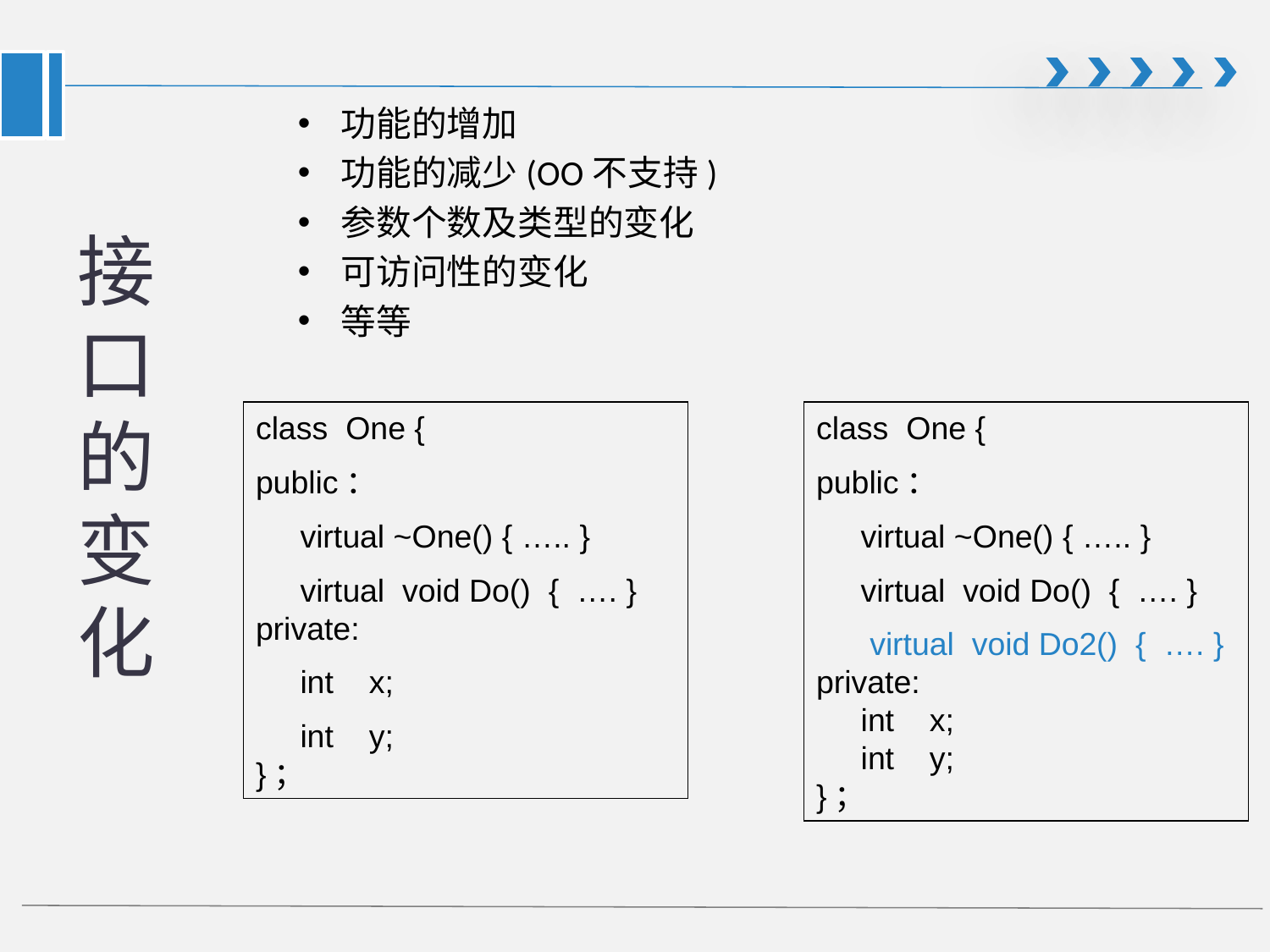

#
接口的变化
功能的增加
功能的减少(OO不支持)
参数个数及类型的变化
可访问性的变化
等等
class  One {
public：
     virtual ~One() { ….. }
     virtual  void Do()  {  …. }
private:
     int    x;
     int    y;
}；
class  One {
public：
     virtual ~One() { ….. }
     virtual  void Do()  {  …. }
      virtual  void Do2()  {  …. }
private:
     int    x;
     int    y;
}；